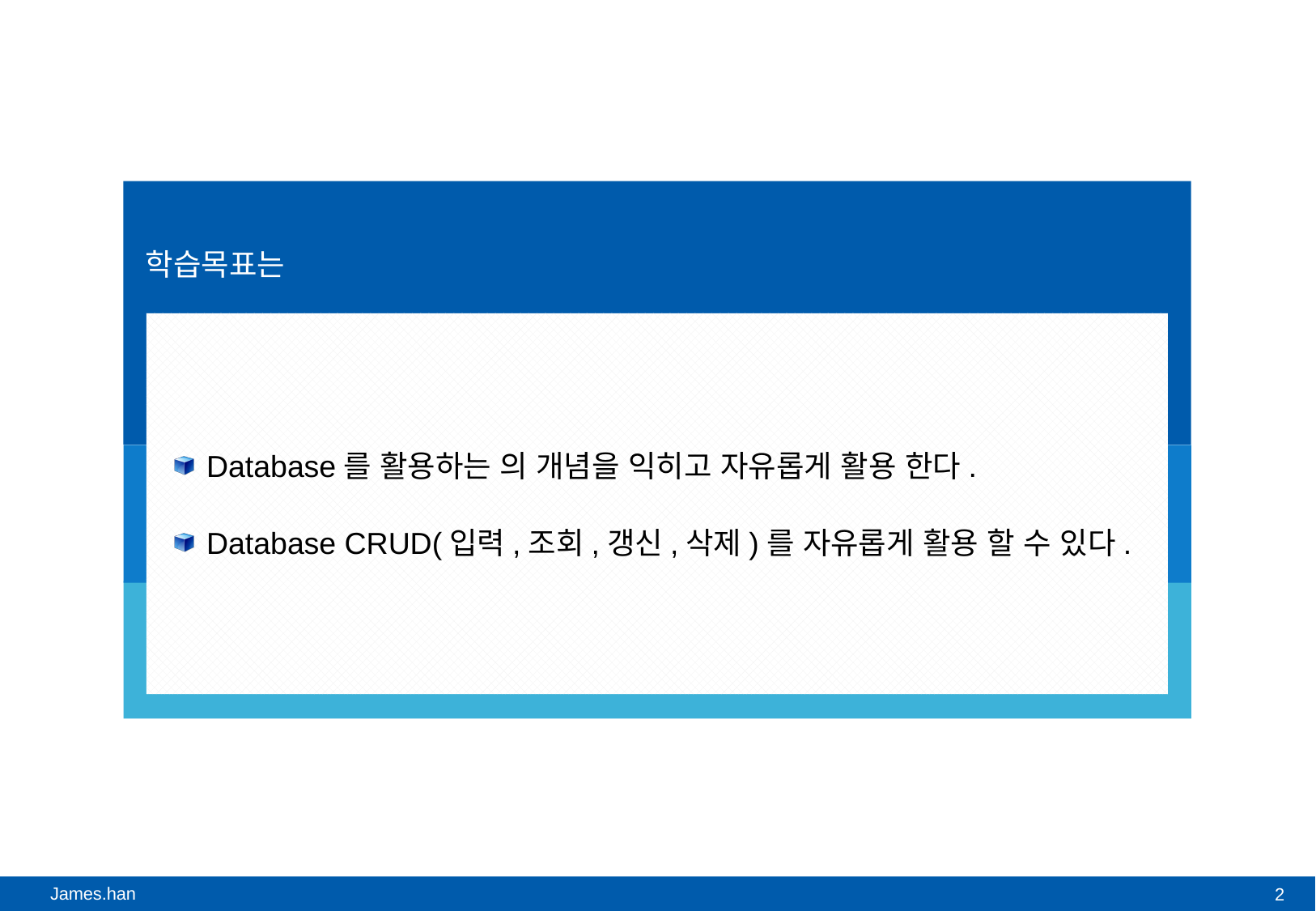

Database를 활용하는 의 개념을 익히고 자유롭게 활용 한다.
Database CRUD(입력,조회,갱신,삭제)를 자유롭게 활용 할 수 있다.
2